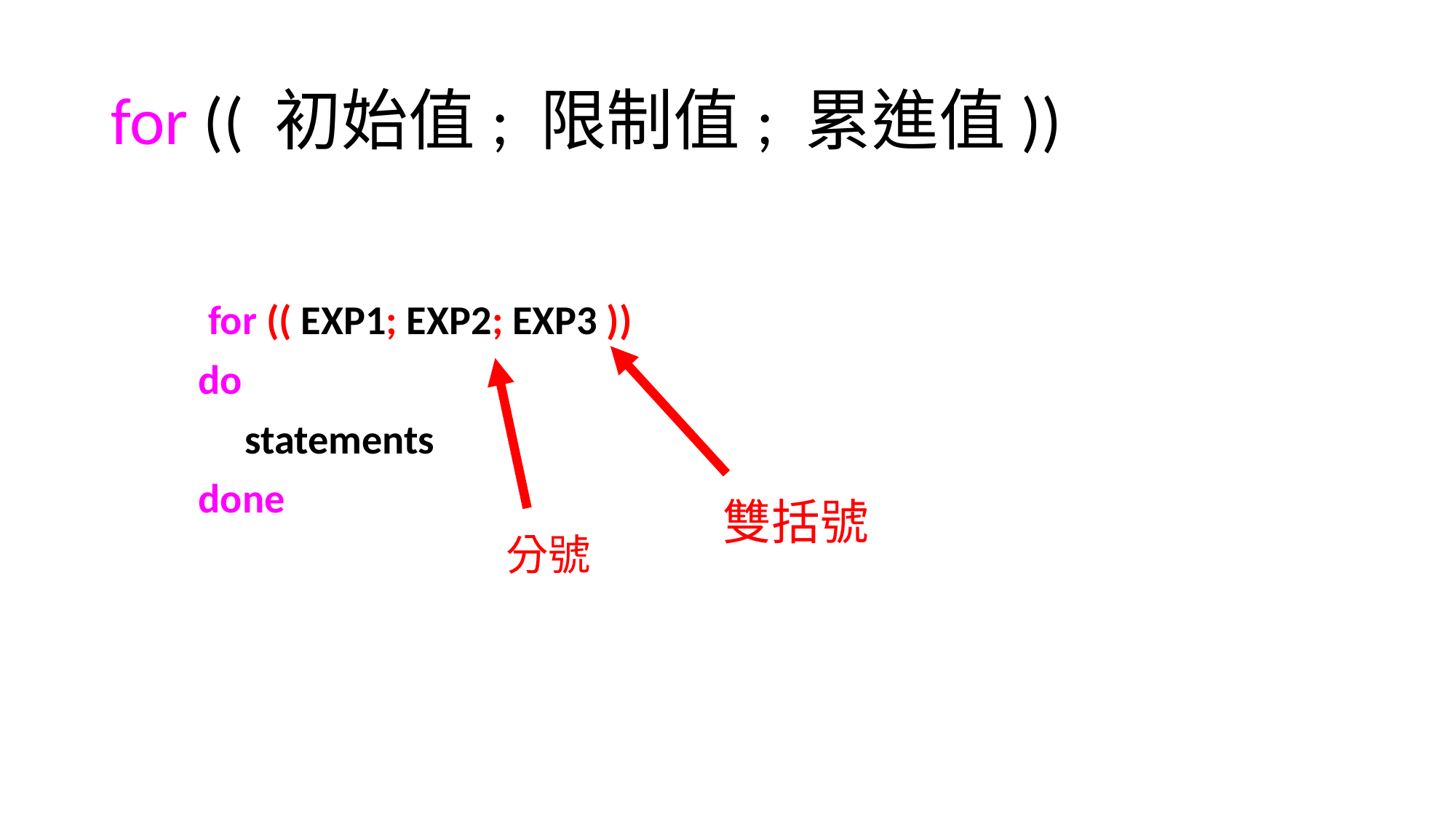

# for (( 初始值; 限制值; 累進值))
 for (( EXP1; EXP2; EXP3 ))
do
     statements
done

雙括號
分號